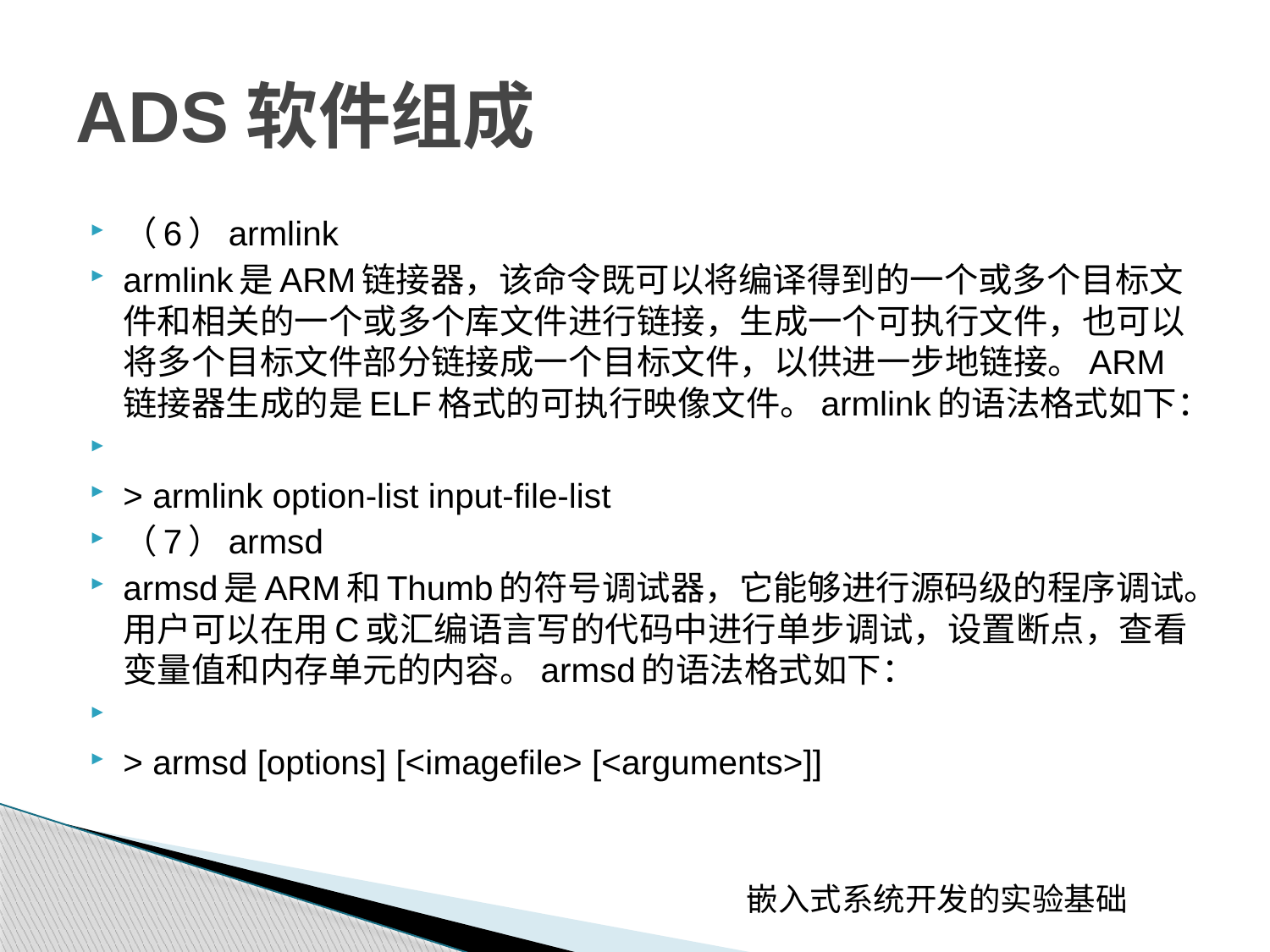

# ADS软件组成
（6）armlink
armlink是ARM链接器，该命令既可以将编译得到的一个或多个目标文件和相关的一个或多个库文件进行链接，生成一个可执行文件，也可以将多个目标文件部分链接成一个目标文件，以供进一步地链接。ARM链接器生成的是ELF格式的可执行映像文件。armlink的语法格式如下：

> armlink option-list input-file-list
（7）armsd
armsd是ARM和Thumb的符号调试器，它能够进行源码级的程序调试。用户可以在用C或汇编语言写的代码中进行单步调试，设置断点，查看变量值和内存单元的内容。armsd的语法格式如下：

> armsd [options] [<imagefile> [<arguments>]]

嵌入式系统开发的实验基础